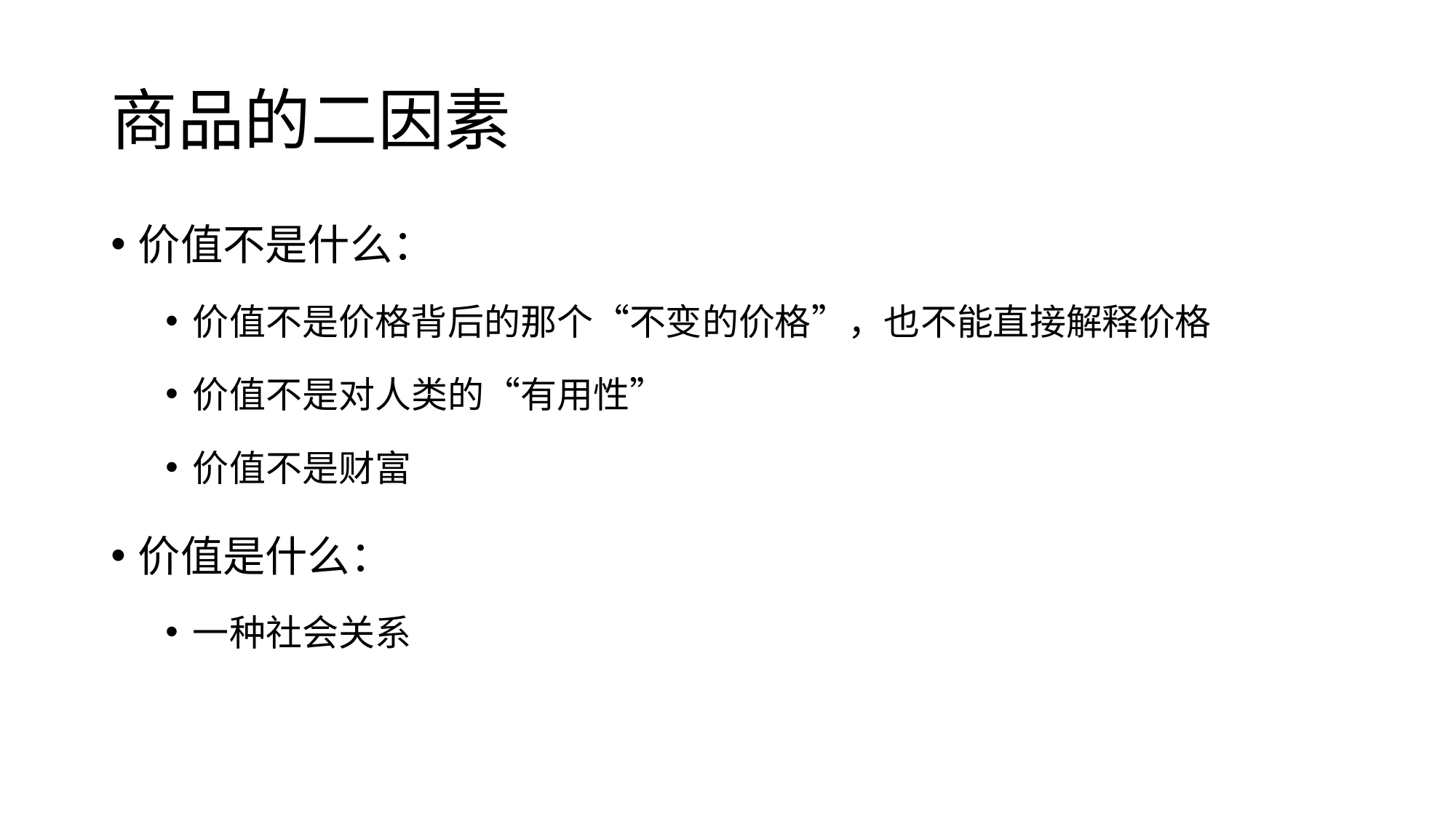

# 商品的二因素
价值不是什么：
价值不是价格背后的那个“不变的价格”，也不能直接解释价格
价值不是对人类的“有用性”
价值不是财富
价值是什么：
一种社会关系